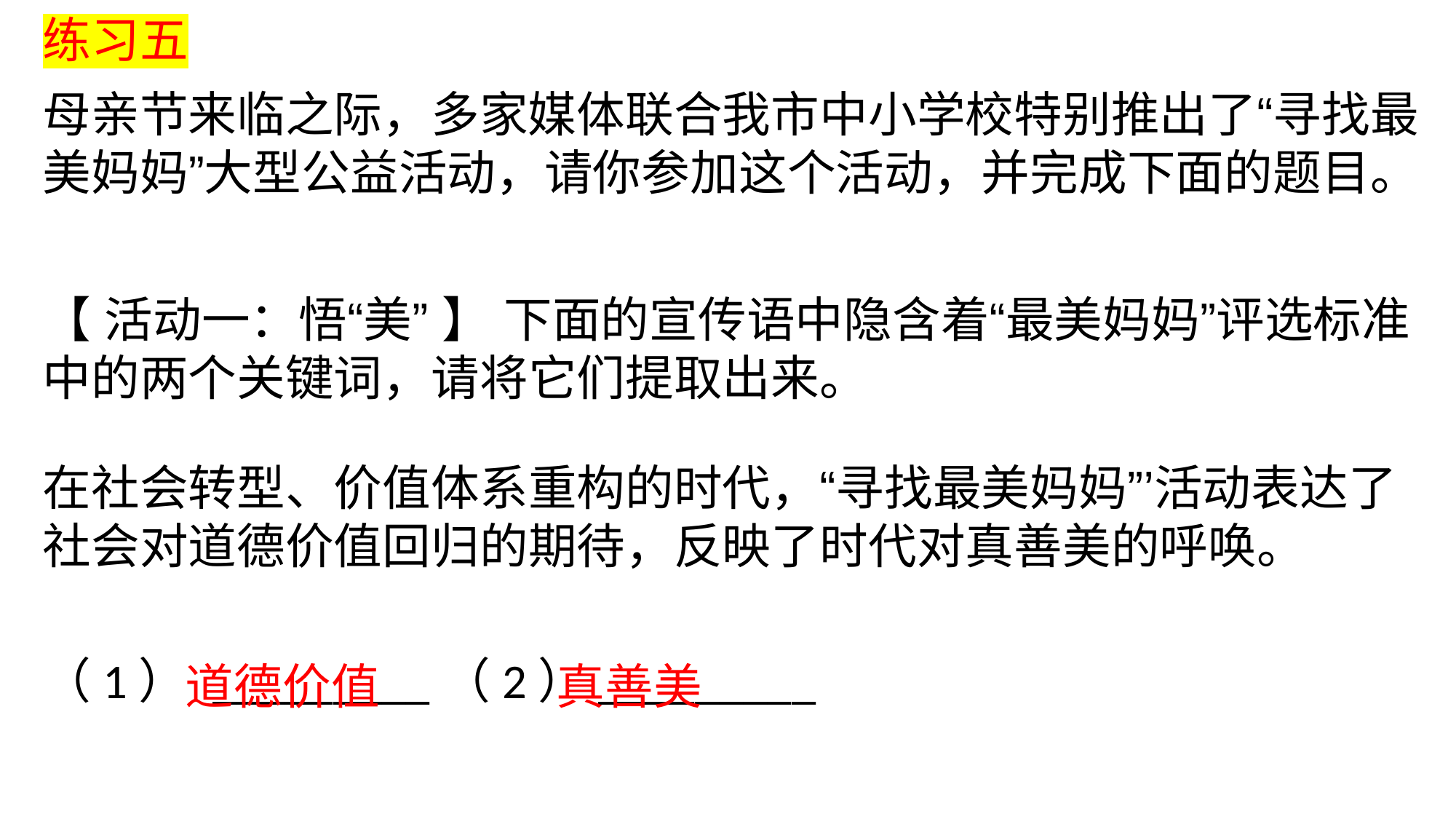

练习五
母亲节来临之际，多家媒体联合我市中小学校特别推出了“寻找最美妈妈”大型公益活动，请你参加这个活动，并完成下面的题目。

【 活动一：悟“美” 】 下面的宣传语中隐含着“最美妈妈”评选标准中的两个关键词，请将它们提取出来。

在社会转型、价值体系重构的时代，“寻找最美妈妈”’活动表达了社会对道德价值回归的期待，反映了时代对真善美的呼唤。

（1） _________（2）_________
道德价值
 真善美